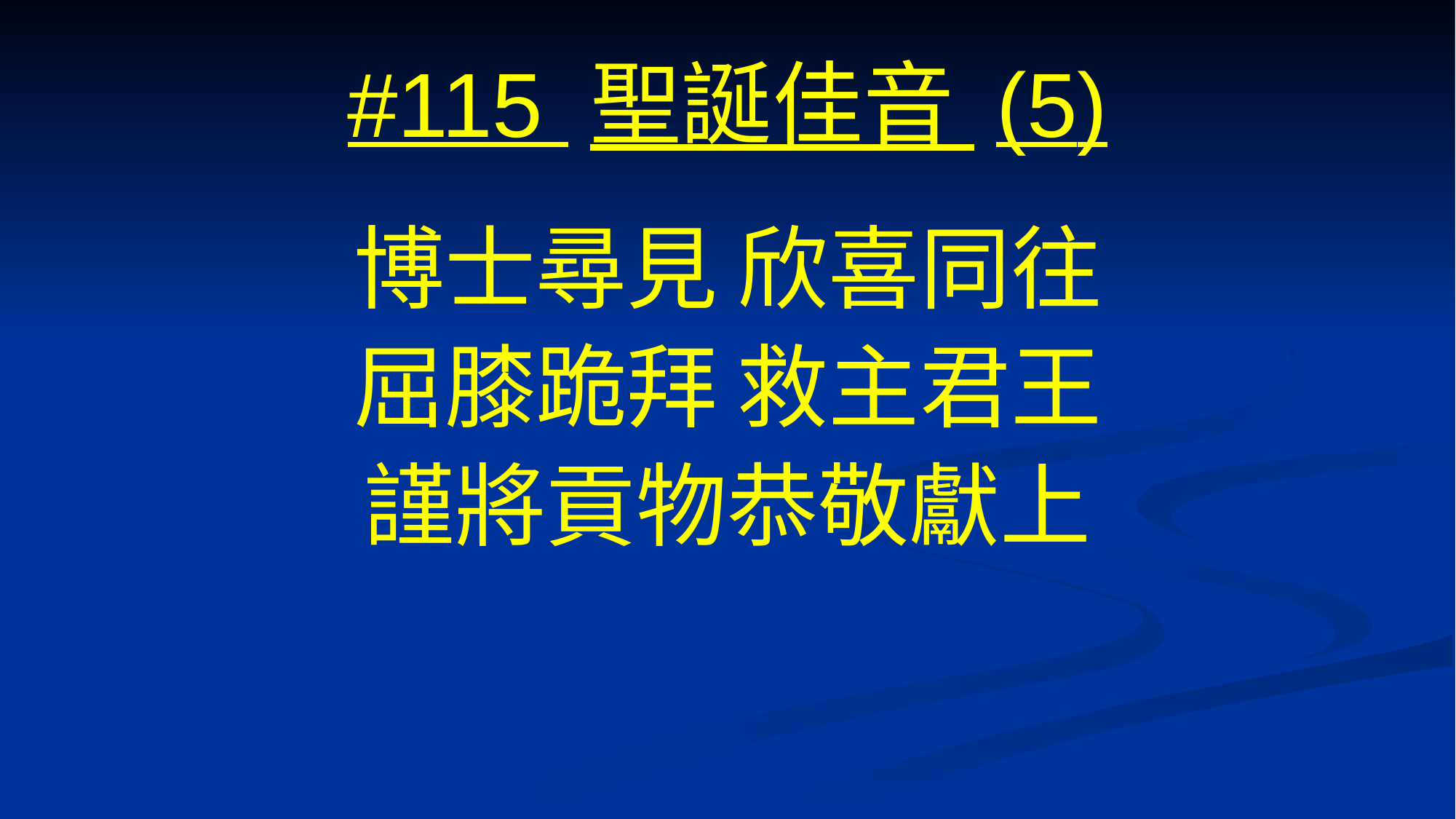

# #115 聖誕佳音 (5)
博士尋見 欣喜同往
屈膝跪拜 救主君王
謹將貢物恭敬獻上